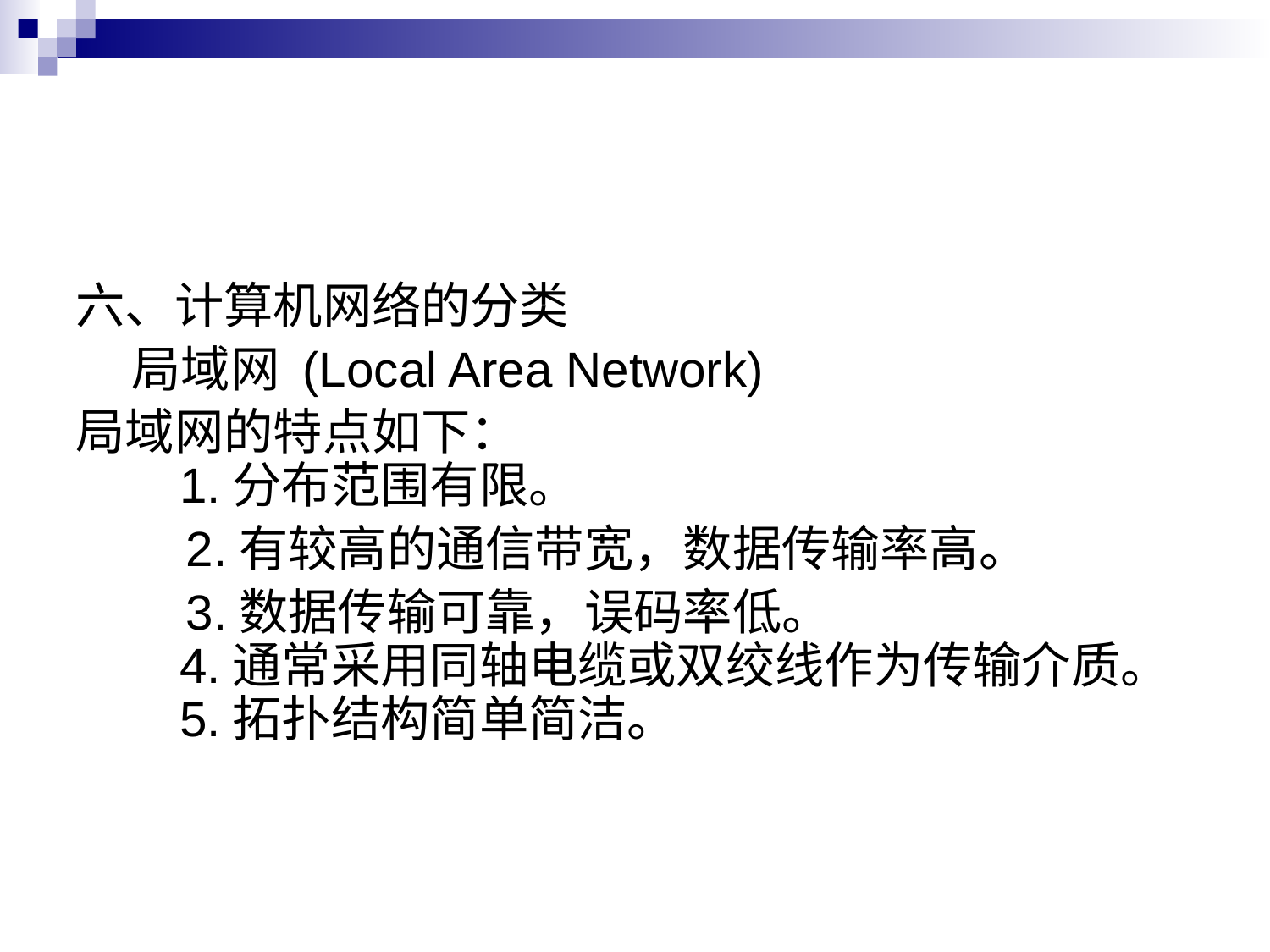

#
六、计算机网络的分类
    局域网 (Local Area Network)
局域网的特点如下：
    1.分布范围有限。
        2.有较高的通信带宽，数据传输率高。
        3.数据传输可靠，误码率低。
    4.通常采用同轴电缆或双绞线作为传输介质。
    5.拓扑结构简单简洁。